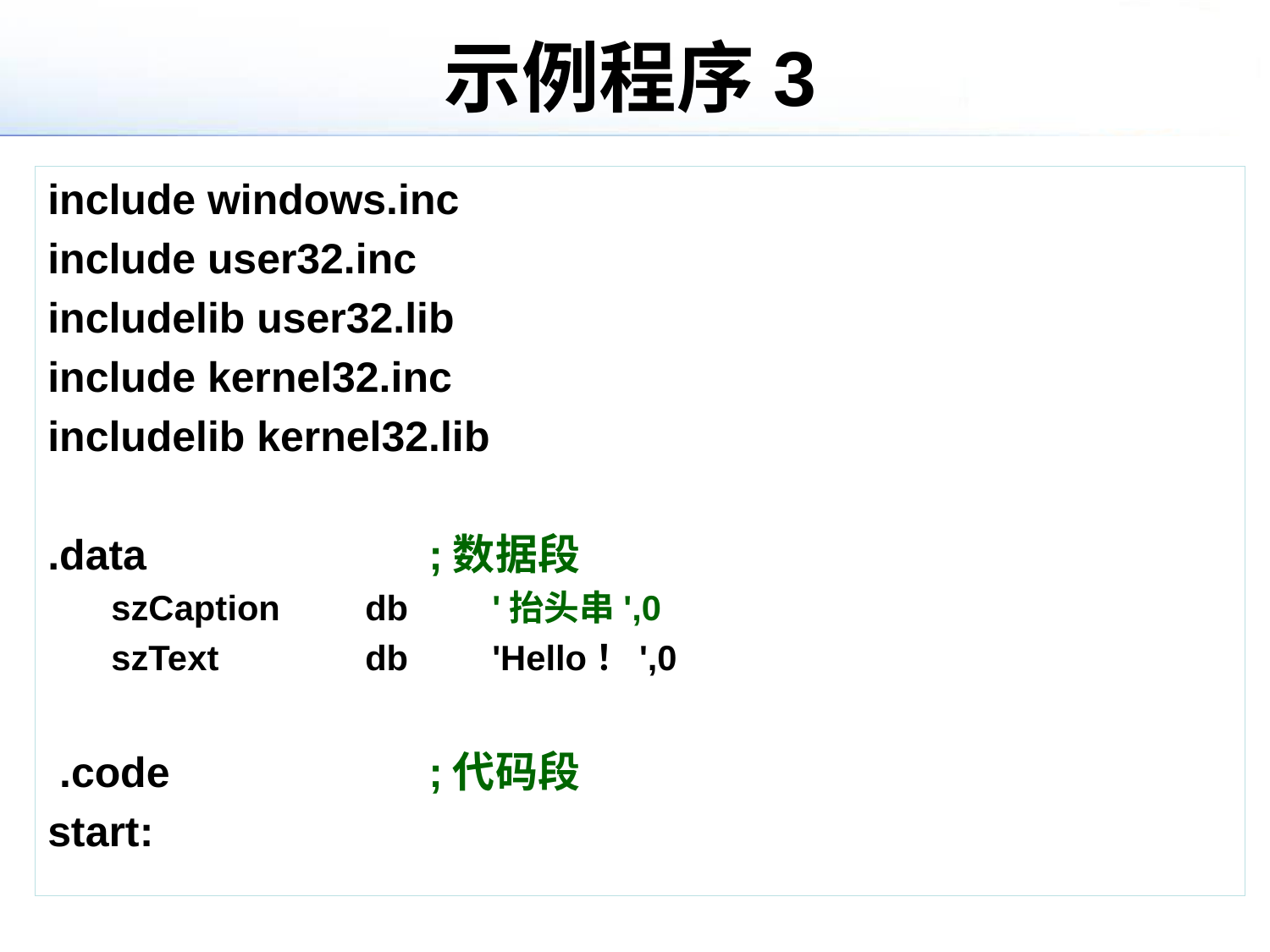

# 示例程序3
include windows.inc
include user32.inc
includelib user32.lib
include kernel32.inc
includelib kernel32.lib

.data			;数据段
szCaption	db	'抬头串',0
szText		db	'Hello！',0

 .code			;代码段
start: